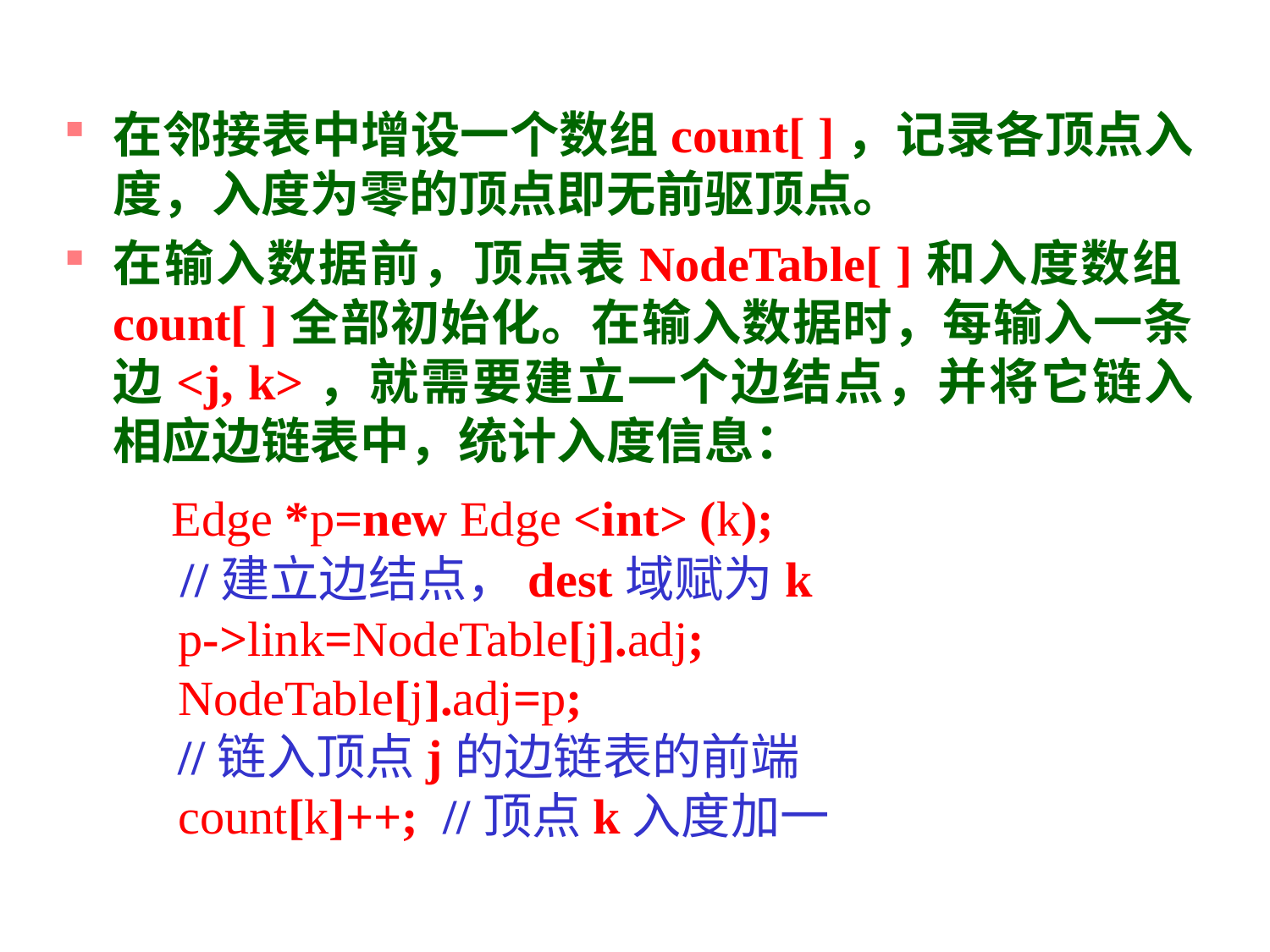

在邻接表中增设一个数组count[ ]，记录各顶点入度，入度为零的顶点即无前驱顶点。
在输入数据前，顶点表NodeTable[ ]和入度数组count[ ]全部初始化。在输入数据时，每输入一条边<j, k>，就需要建立一个边结点，并将它链入相应边链表中，统计入度信息：
   Edge *p=new Edge <int> (k);
	 //建立边结点，dest域赋为k
    p->link=NodeTable[j].adj;
    NodeTable[j].adj=p;
    //链入顶点j的边链表的前端
    count[k]++;  //顶点k入度加一
183